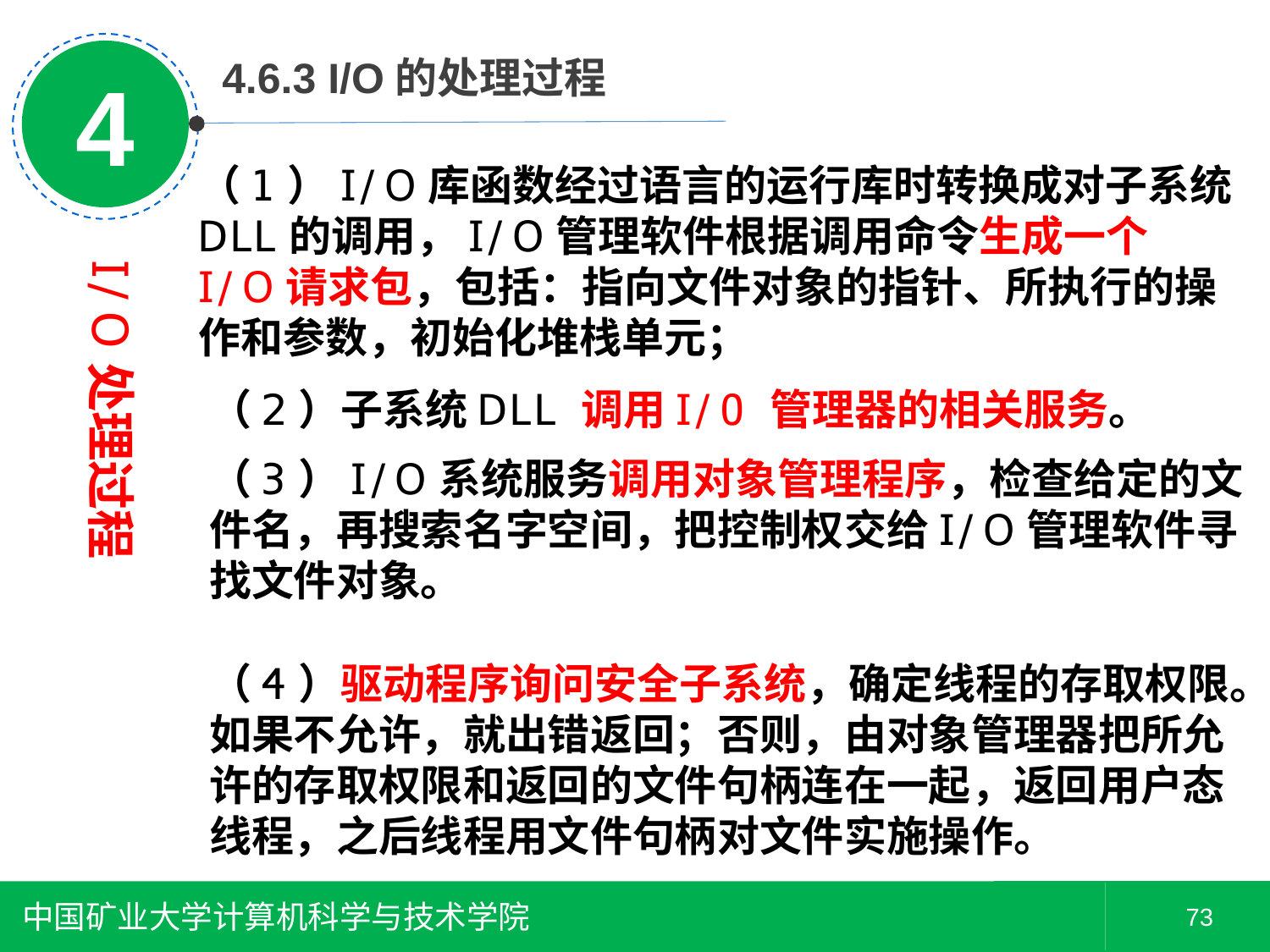

4
  4.6.3 I/O的处理过程

（1）I/O库函数经过语言的运行库时转换成对子系统DLL的调用，I/O管理软件根据调用命令生成一个I/O请求包，包括：指向文件对象的指针、所执行的操作和参数，初始化堆栈单元；
I/O处理过程
（2）子系统DLL 调用I/0 管理器的相关服务。
（3）I/O系统服务调用对象管理程序，检查给定的文件名，再搜索名字空间，把控制权交给I/O管理软件寻找文件对象。
（4）驱动程序询问安全子系统，确定线程的存取权限。如果不允许，就出错返回；否则，由对象管理器把所允许的存取权限和返回的文件句柄连在一起，返回用户态线程，之后线程用文件句柄对文件实施操作。